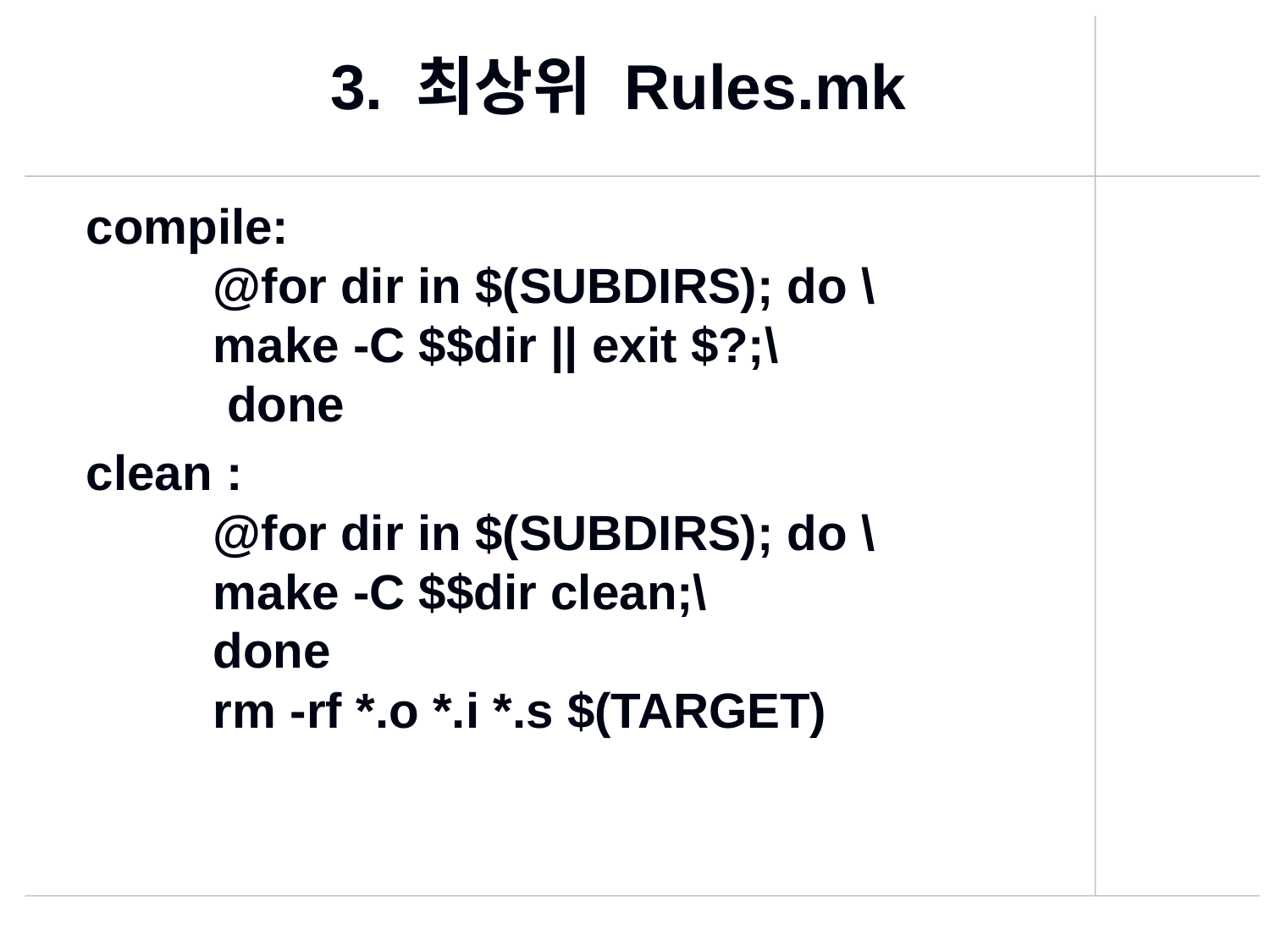

3. 최상위 Rules.mk
compile:
 	@for dir in $(SUBDIRS); do \
 	make -C $$dir || exit $?;\
	 done
clean :
 	@for dir in $(SUBDIRS); do \
 	make -C $$dir clean;\
 	done 
 	rm -rf *.o *.i *.s $(TARGET)
473